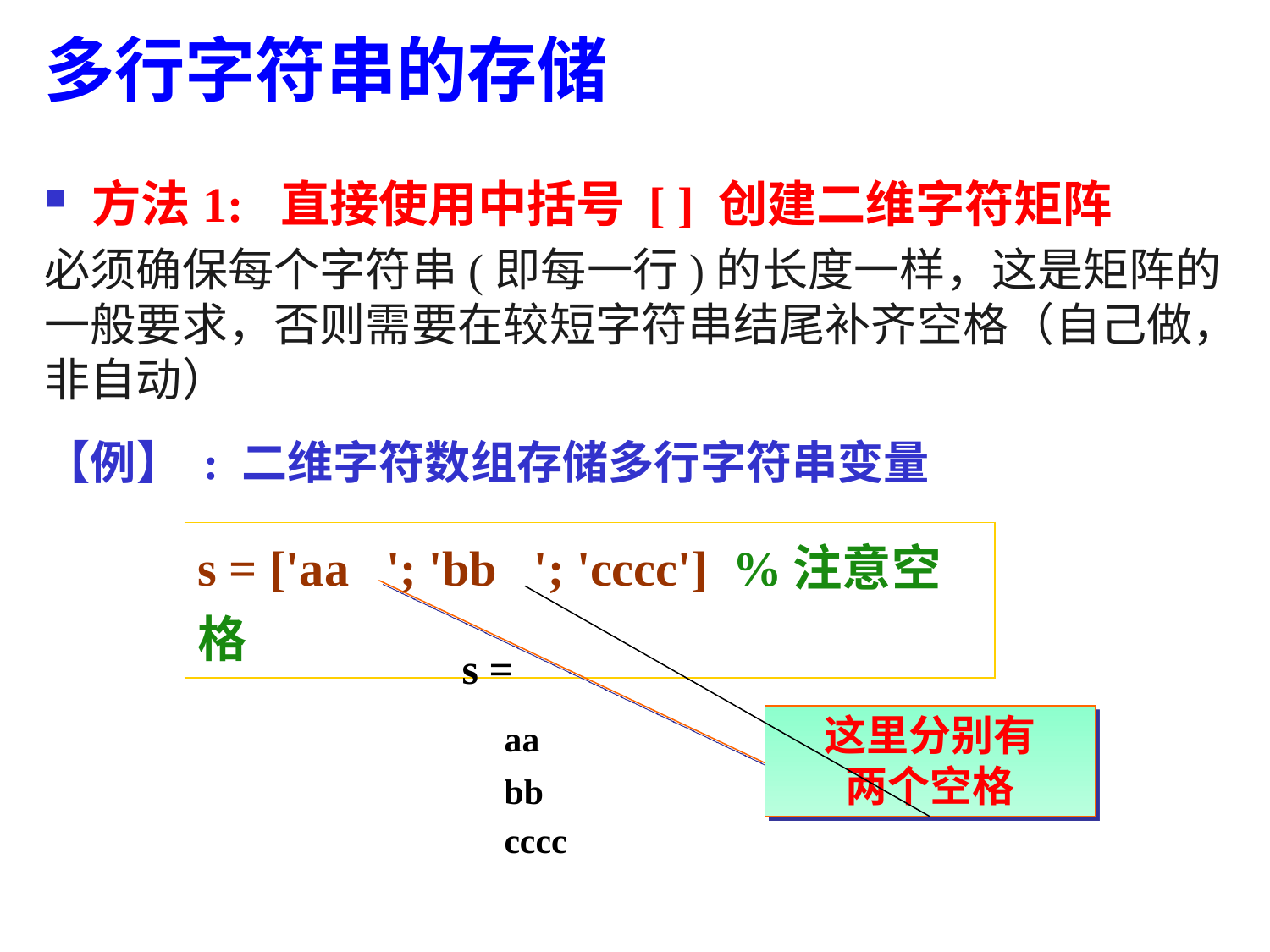

多行字符串的存储
方法1:  直接使用中括号 [ ] 创建二维字符矩阵
必须确保每个字符串(即每一行)的长度一样，这是矩阵的一般要求，否则需要在较短字符串结尾补齐空格（自己做，非自动）
【例】 : 二维字符数组存储多行字符串变量
| s = ['aa '; 'bb '; 'cccc'] %注意空格 |
| --- |
		s =
	aa
	bb
	cccc
这里分别有
两个空格
10